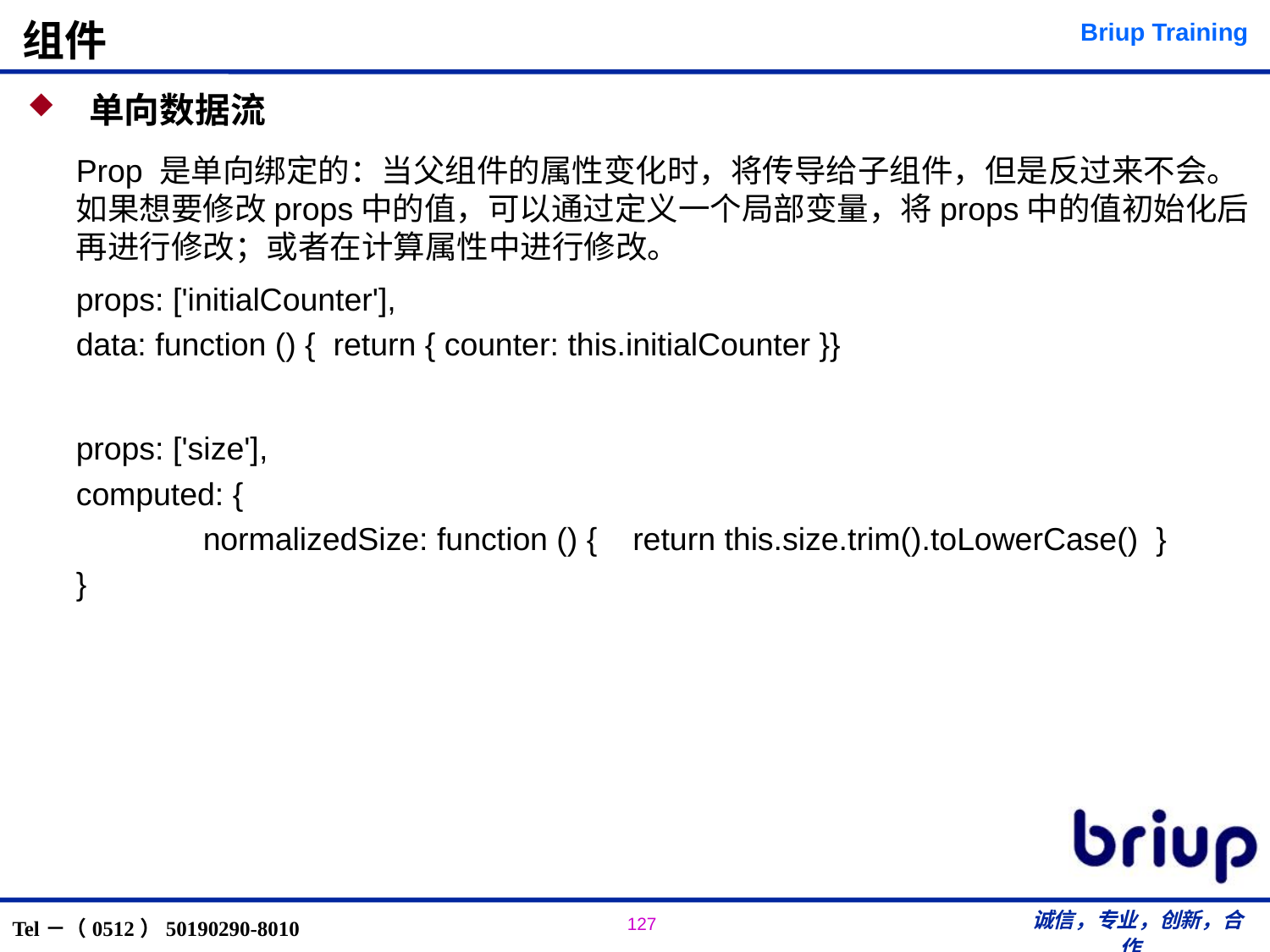

单向数据流
Prop 是单向绑定的：当父组件的属性变化时，将传导给子组件，但是反过来不会。如果想要修改props中的值，可以通过定义一个局部变量，将props中的值初始化后再进行修改；或者在计算属性中进行修改。
props: ['initialCounter'],
data: function () {  return { counter: this.initialCounter }}

props: ['size'],
computed: {
	normalizedSize: function () {    return this.size.trim().toLowerCase()  }
}

# 组件